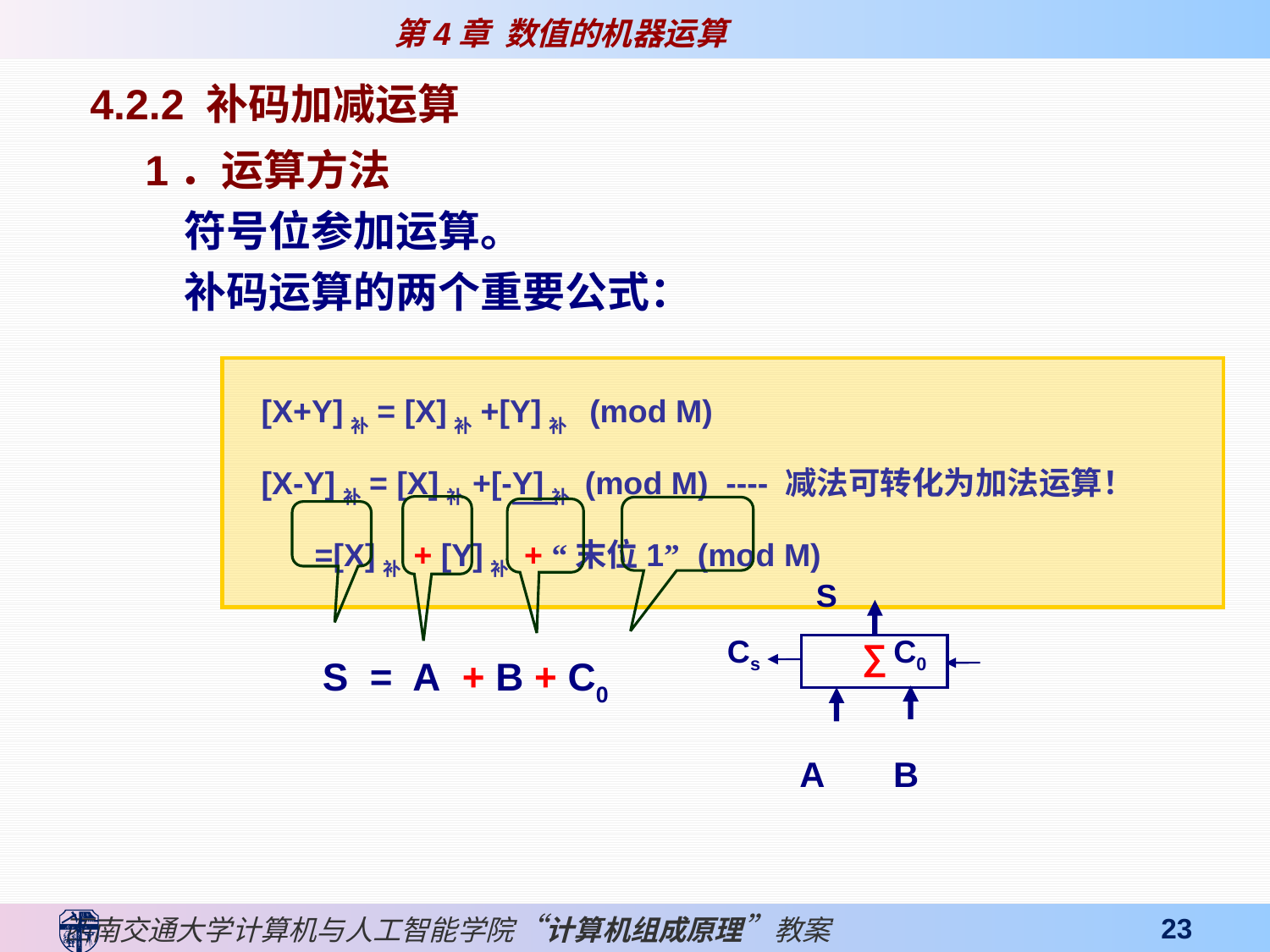

4.2.2 补码加减运算
    1．运算方法
        符号位参加运算。
        补码运算的两个重要公式：
   [X+Y]补= [X]补+[Y]补  (mod M)
   [X-Y]补= [X]补+[-Y]补 (mod M)  ---- 减法可转化为加法运算！
         =[X]补 + [Y]补 + “末位1”  (mod M)

          S
Cs               C0

         A       B

∑

         S  =  A  + B + C0